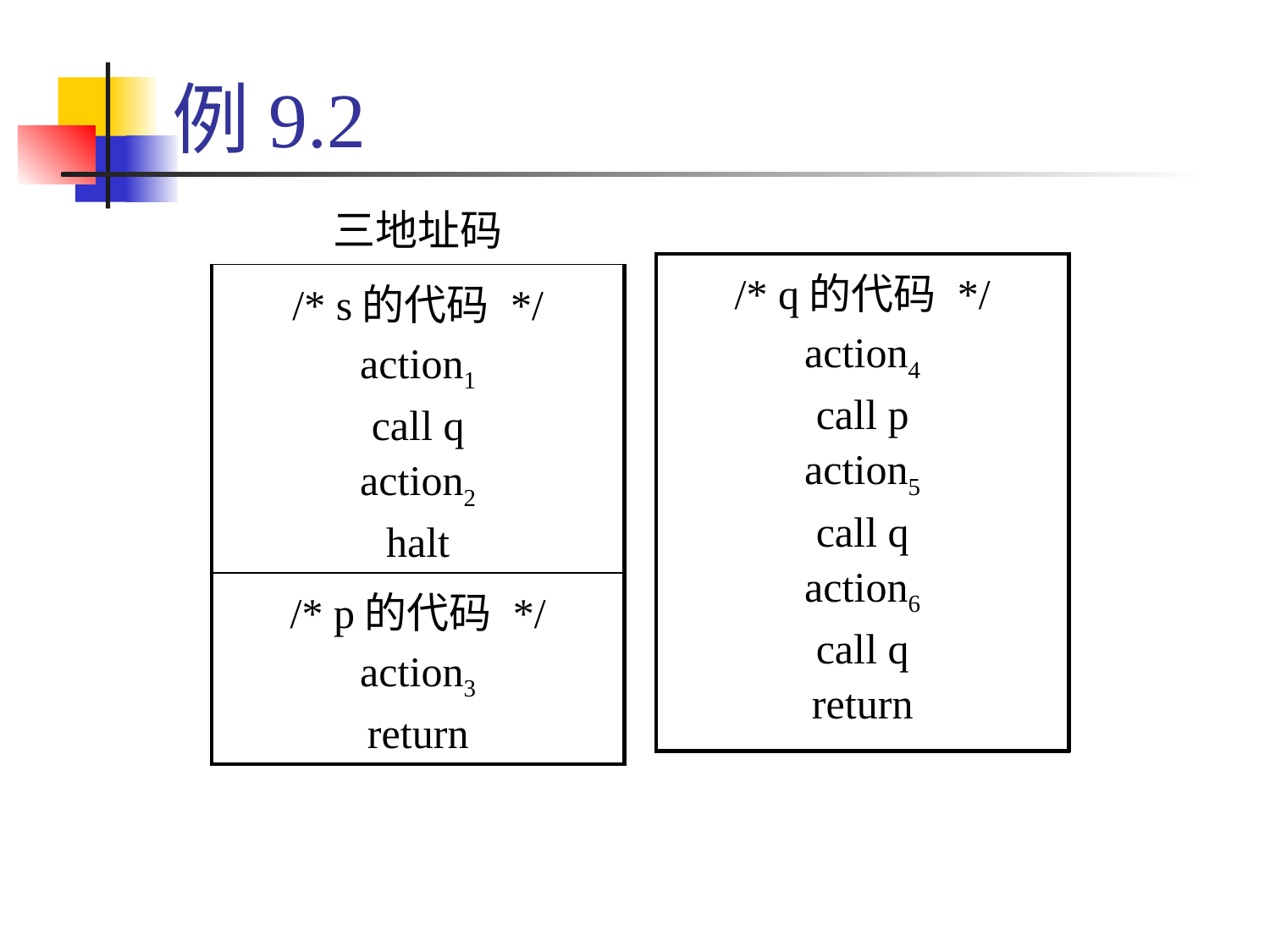

# 例9.2
| 三地址码 |
| --- |
| /\* s的代码 \*/ action1 call q action2 halt |
| /\* p的代码 \*/ action3 return |
| /\* q的代码 \*/ action4 call p action5 call q action6 call q return |
| --- |